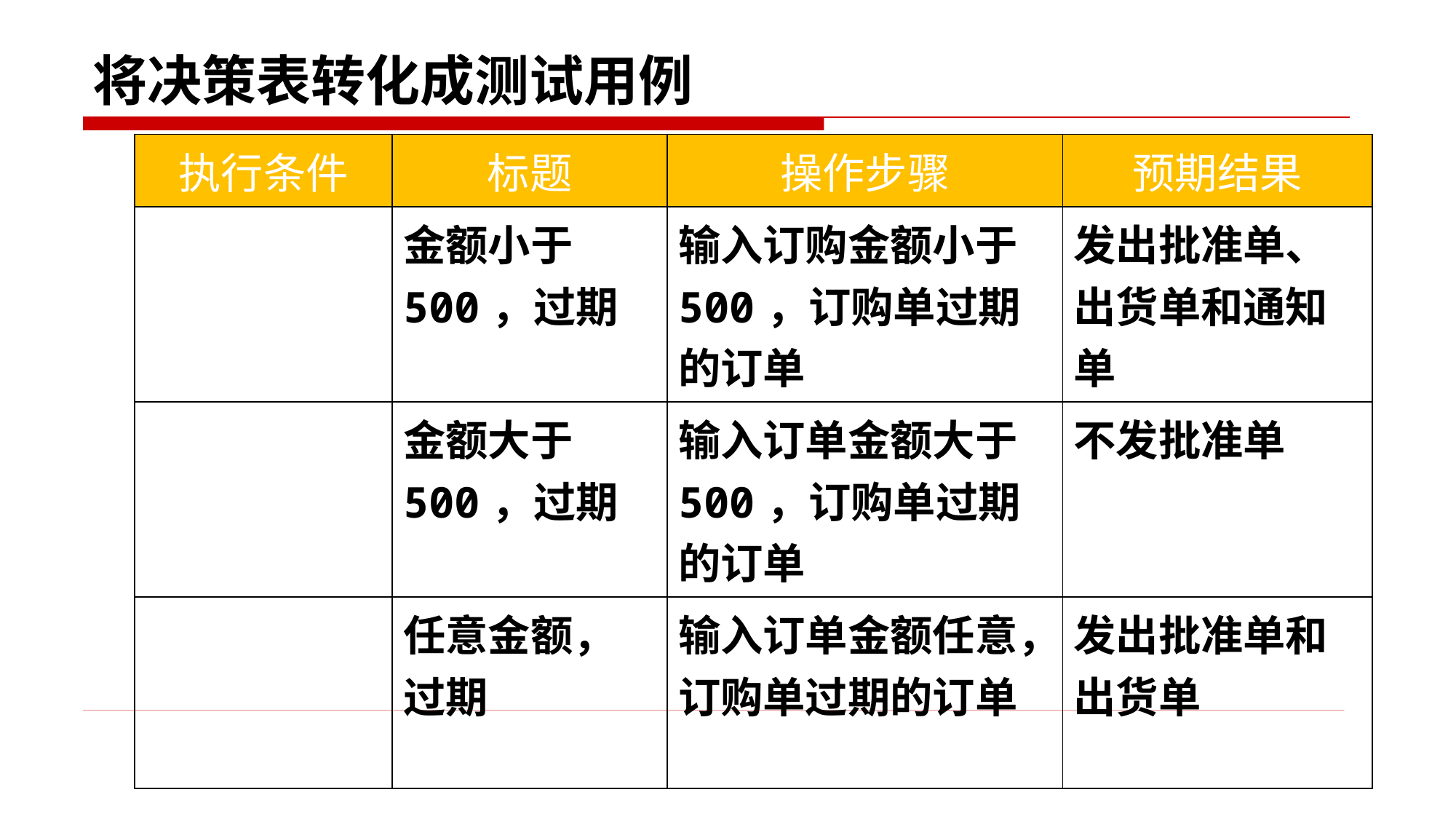

# 将决策表转化成测试用例
| 执行条件 | 标题 | 操作步骤 | 预期结果 |
| --- | --- | --- | --- |
|  | 金额小于500，过期 | 输入订购金额小于500，订购单过期的订单 | 发出批准单、出货单和通知单 |
|  | 金额大于500，过期 | 输入订单金额大于500，订购单过期的订单 | 不发批准单 |
|  | 任意金额，过期 | 输入订单金额任意，订购单过期的订单 | 发出批准单和出货单 |